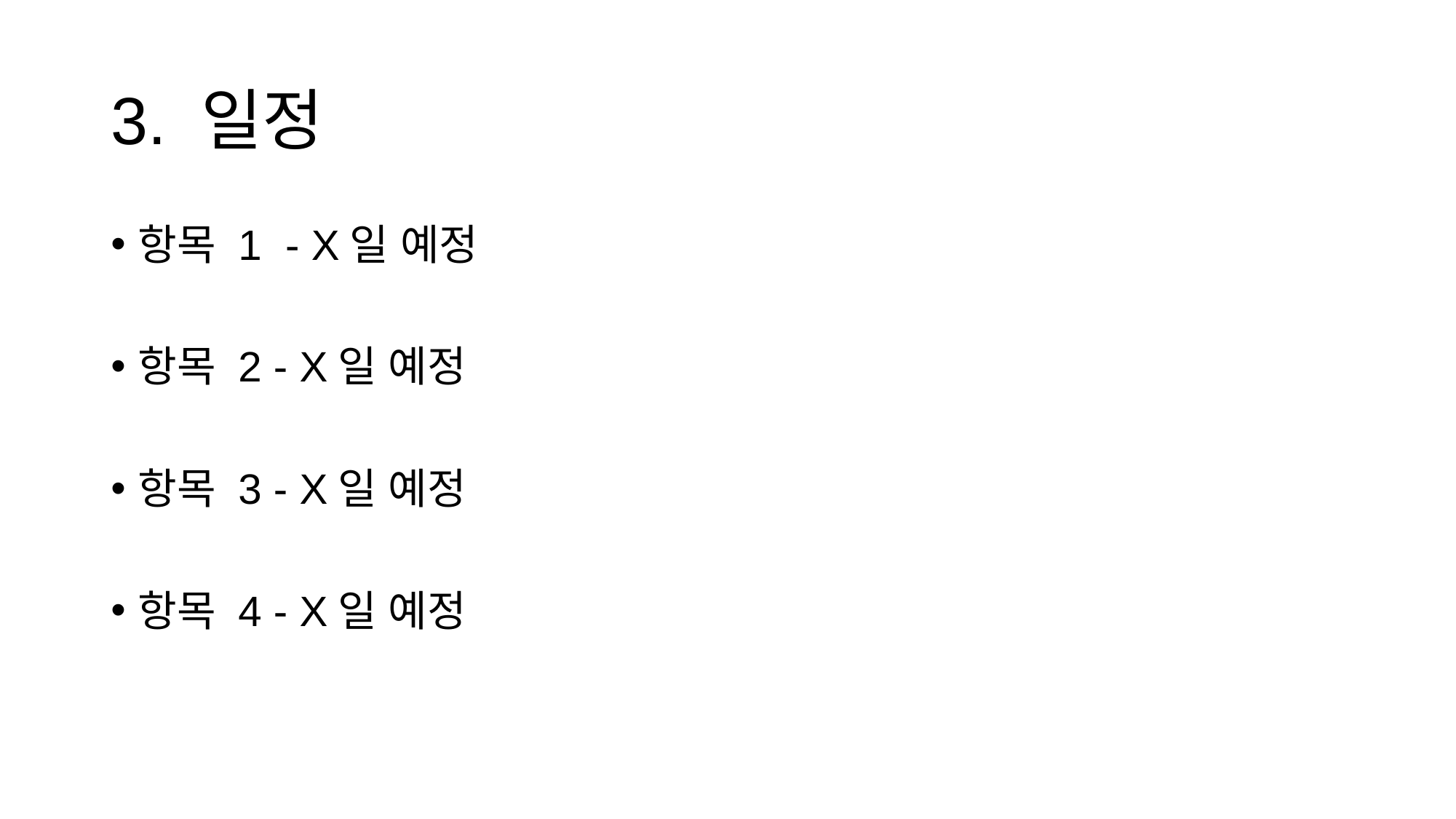

# 3. 일정
항목 1  - X일 예정

항목 2 - X일 예정

항목 3 - X일 예정

항목 4 - X일 예정